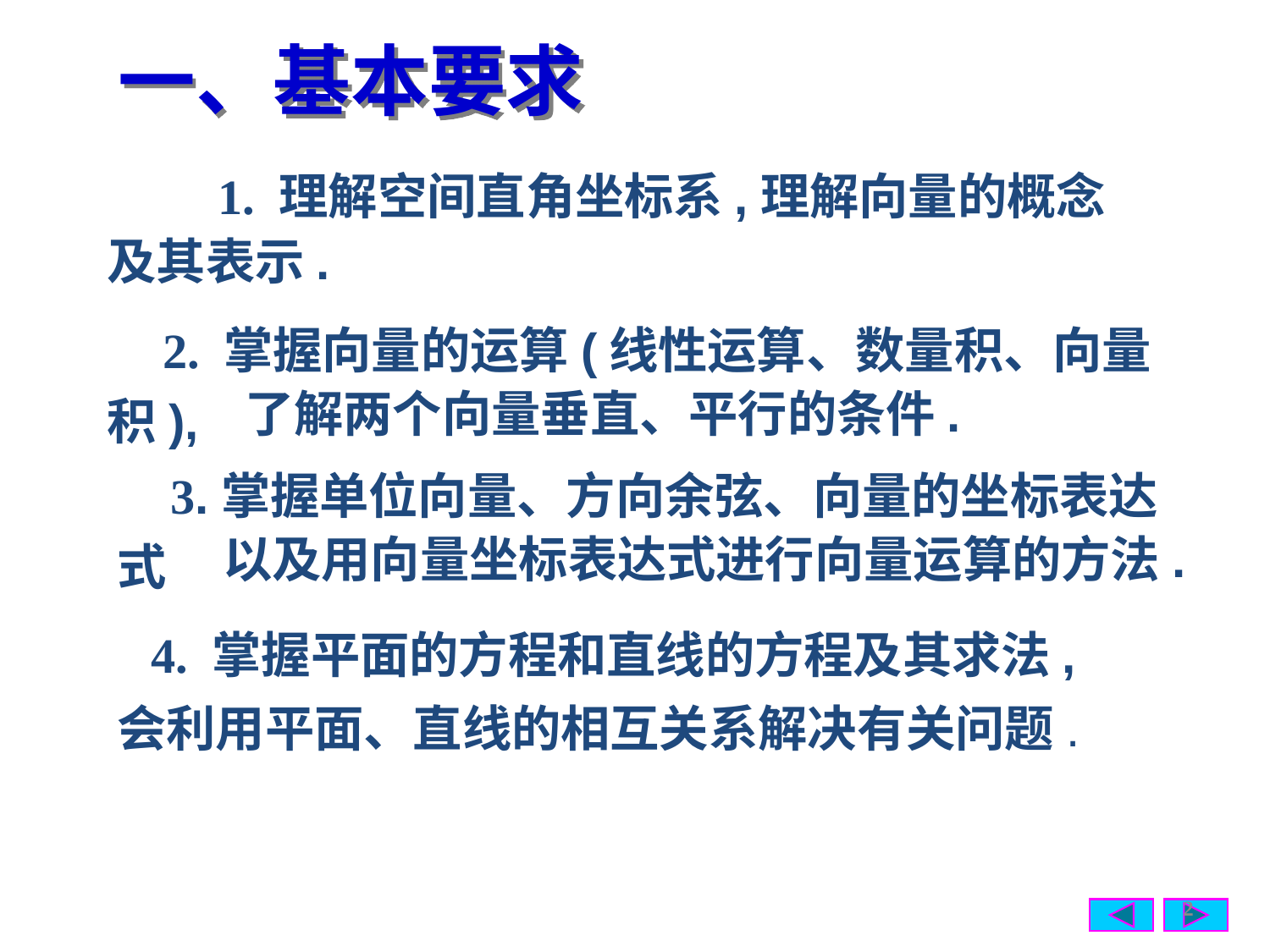

一、基本要求
　　1. 理解空间直角坐标系,理解向量的概念及其表示.
    2. 掌握向量的运算(线性运算、数量积、向量积),
了解两个向量垂直、平行的条件.
    3.掌握单位向量、方向余弦、向量的坐标表达式
以及用向量坐标表达式进行向量运算的方法.
    4. 掌握平面的方程和直线的方程及其求法,
会利用平面、直线的相互关系解决有关问题.
2